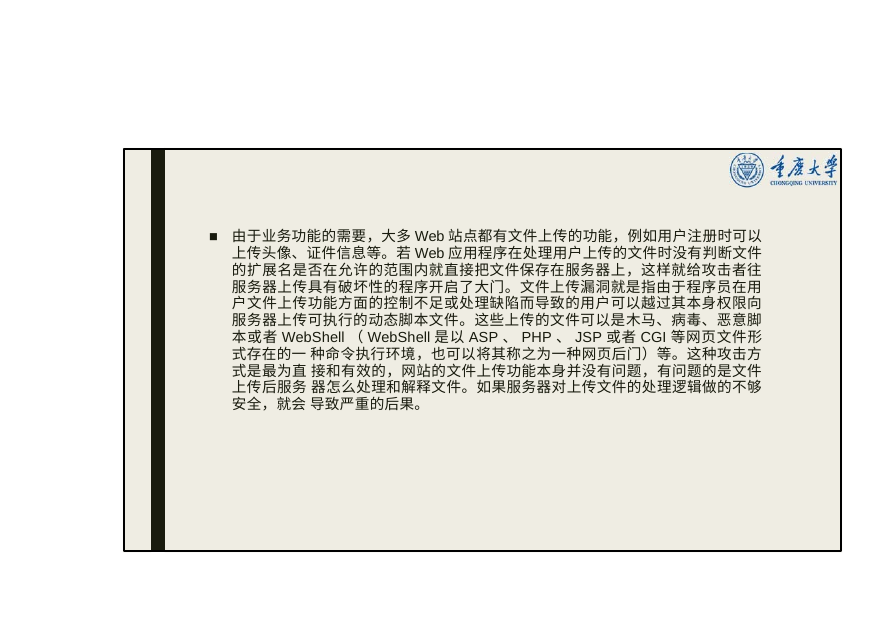

由于业务功能的需要，大多Web站点都有文件上传的功能，例如用户注册时可以 上传头像、证件信息等。若Web应用程序在处理用户上传的文件时没有判断文件 的扩展名是否在允许的范围内就直接把文件保存在服务器上，这样就给攻击者往 服务器上传具有破坏性的程序开启了大门。文件上传漏洞就是指由于程序员在用 户文件上传功能方面的控制不足或处理缺陷而导致的用户可以越过其本身权限向 服务器上传可执行的动态脚本文件。这些上传的文件可以是木马、病毒、恶意脚 本或者WebShell（WebShell是以ASP、PHP、JSP或者CGI等网页文件形式存在的一 种命令执行环境，也可以将其称之为一种网页后门）等。这种攻击方式是最为直 接和有效的，网站的文件上传功能本身并没有问题，有问题的是文件上传后服务 器怎么处理和解释文件。如果服务器对上传文件的处理逻辑做的不够安全，就会 导致严重的后果。